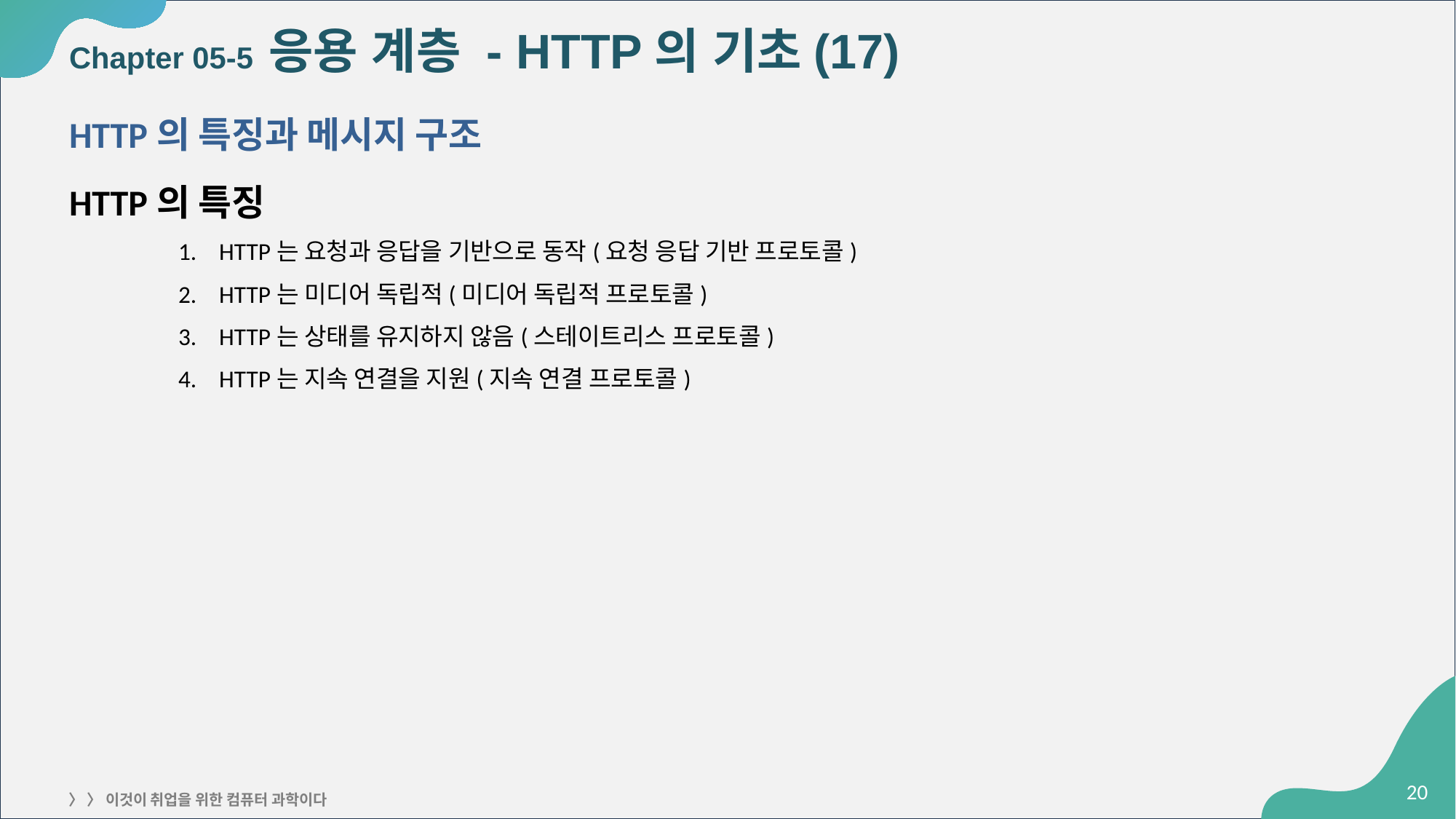

# Chapter 05-5 응용 계층 - HTTP의 기초(17)
HTTP의 특징과 메시지 구조
HTTP의 특징
HTTP는 요청과 응답을 기반으로 동작(요청 응답 기반 프로토콜)
HTTP는 미디어 독립적(미디어 독립적 프로토콜)
HTTP는 상태를 유지하지 않음(스테이트리스 프로토콜)
HTTP는 지속 연결을 지원(지속 연결 프로토콜)
20
〉 〉 이것이 취업을 위한 컴퓨터 과학이다